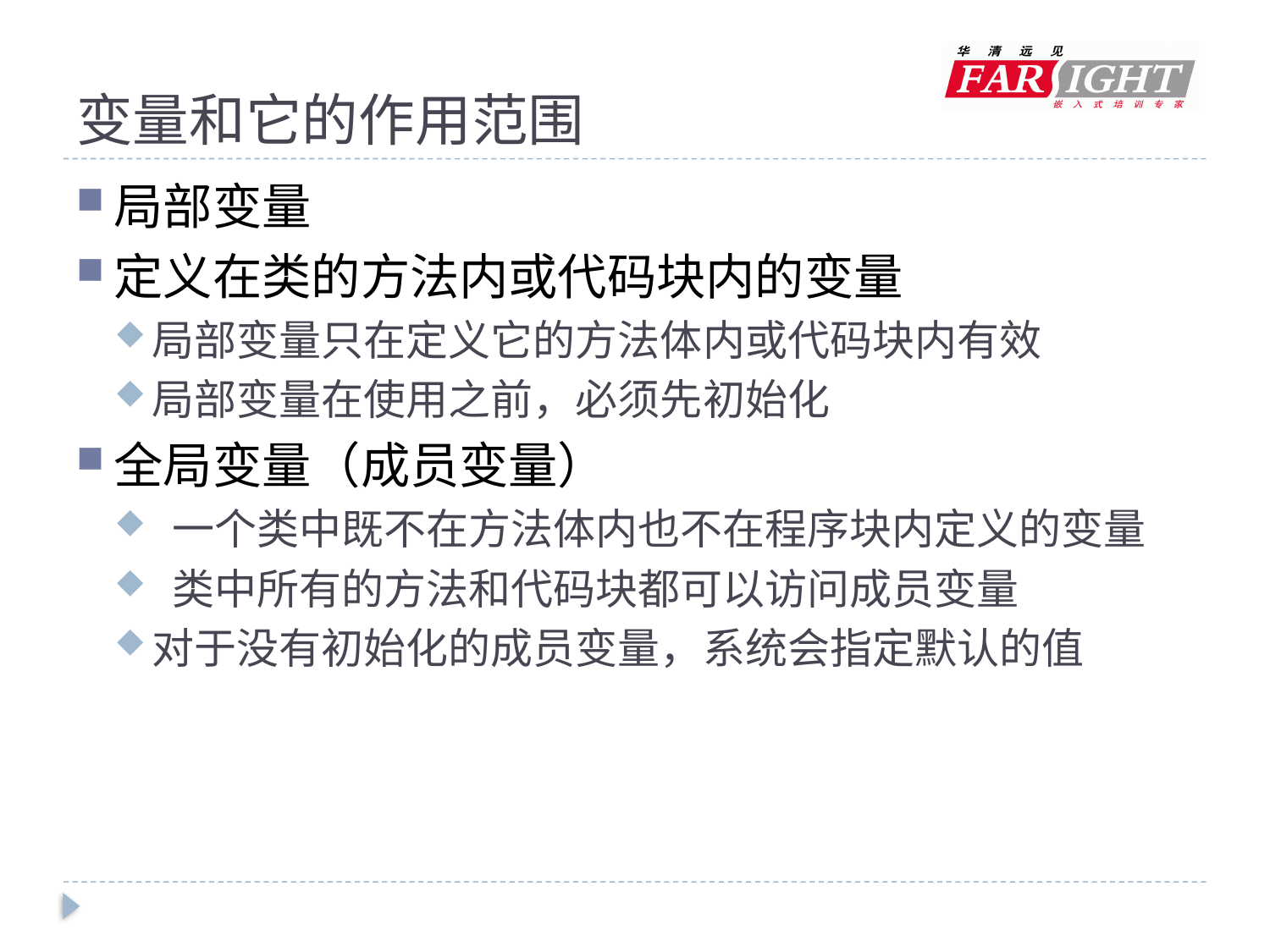

# 变量和它的作用范围
局部变量
定义在类的方法内或代码块内的变量
局部变量只在定义它的方法体内或代码块内有效
局部变量在使用之前，必须先初始化
全局变量（成员变量）
 一个类中既不在方法体内也不在程序块内定义的变量
 类中所有的方法和代码块都可以访问成员变量
对于没有初始化的成员变量，系统会指定默认的值